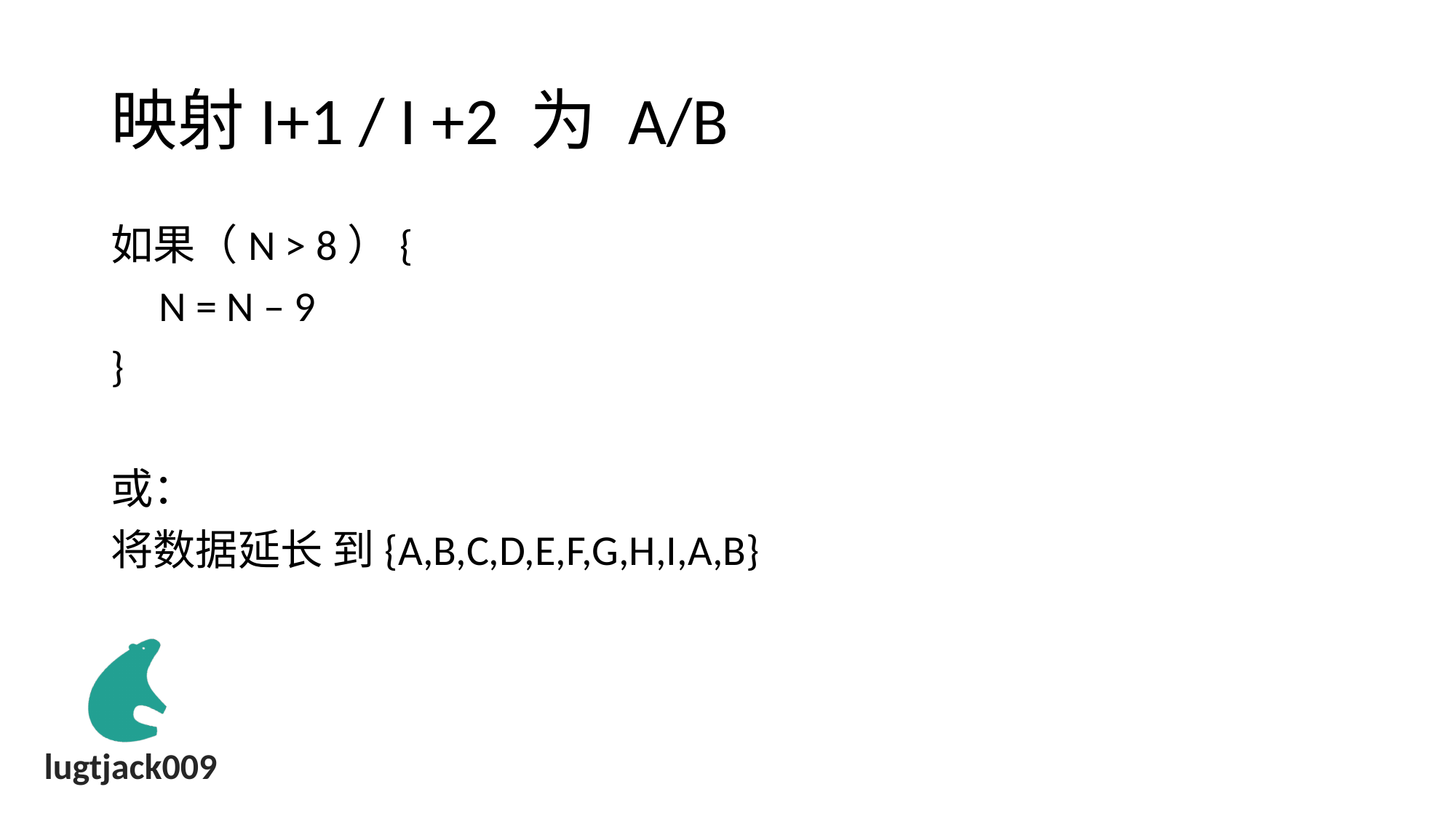

# 映射I+1 / I +2 为 A/B
如果（N > 8）{
     N = N – 9
}

或：
将数据延长 到{A,B,C,D,E,F,G,H,I,A,B}